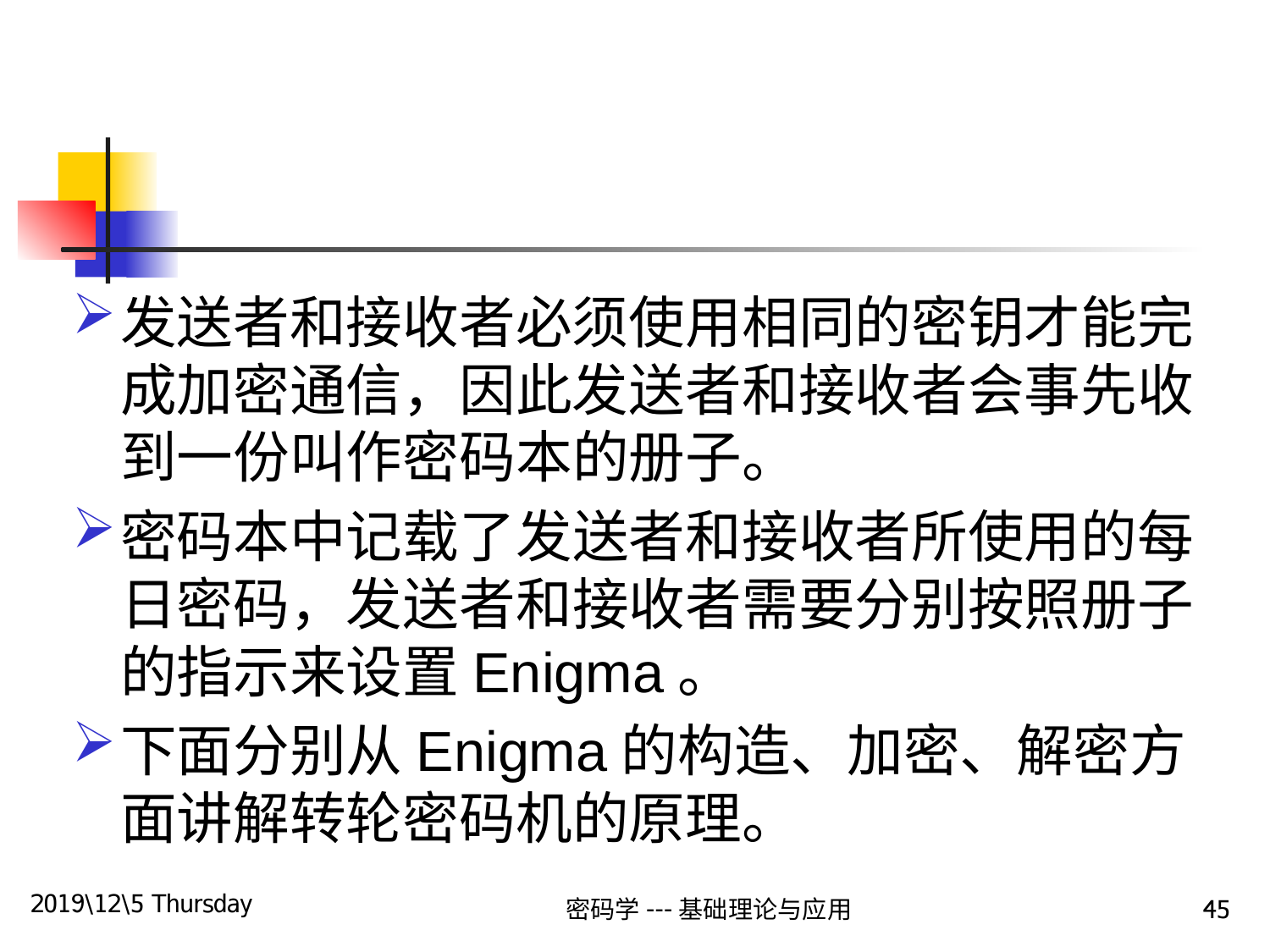

#
发送者和接收者必须使用相同的密钥才能完成加密通信，因此发送者和接收者会事先收到一份叫作密码本的册子。
密码本中记载了发送者和接收者所使用的每日密码，发送者和接收者需要分别按照册子的指示来设置Enigma。
下面分别从Enigma的构造、加密、解密方面讲解转轮密码机的原理。

密码学---基础理论与应用
45
2019\12\5 Thursday